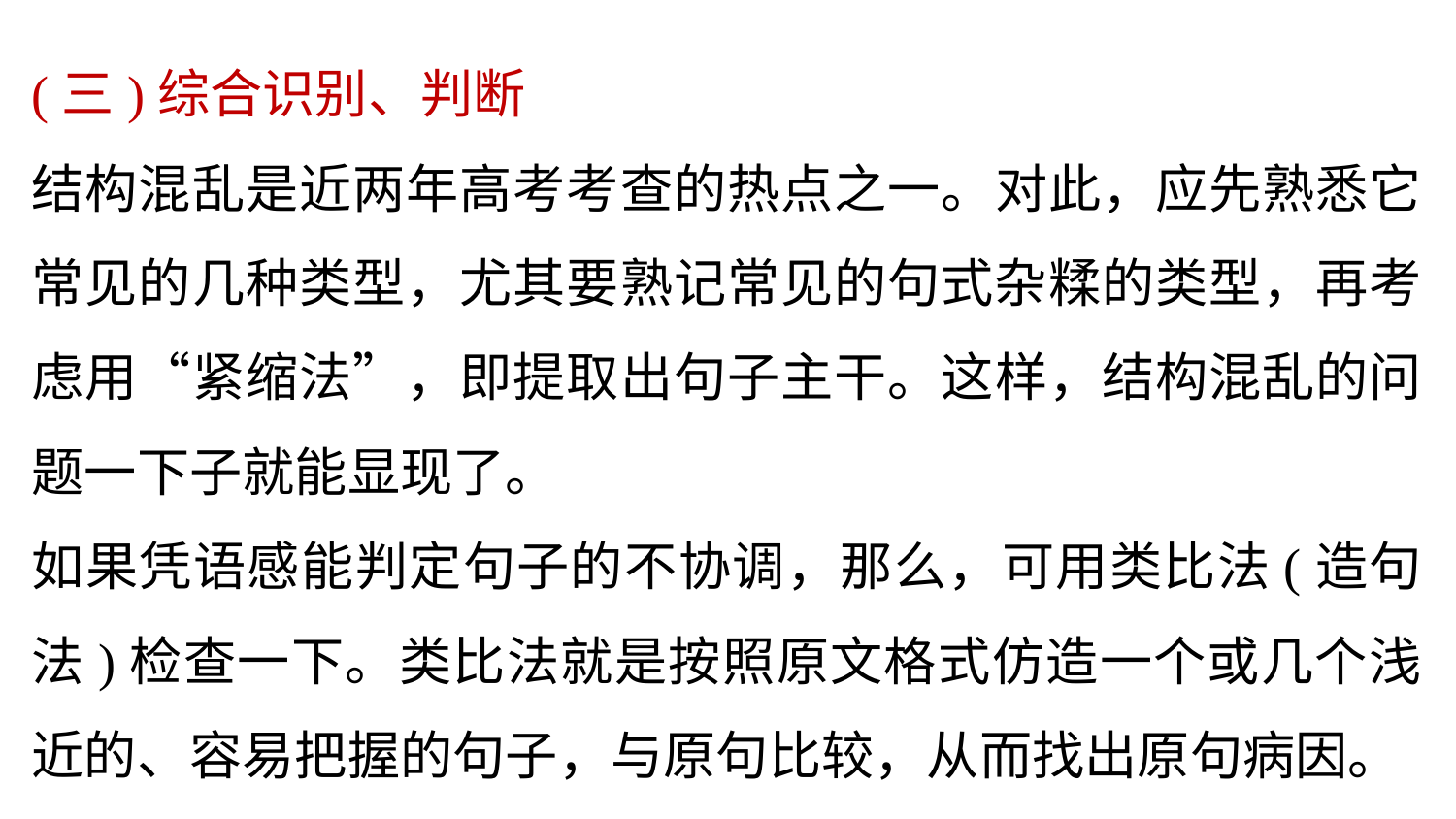

(三)综合识别、判断
结构混乱是近两年高考考查的热点之一。对此，应先熟悉它常见的几种类型，尤其要熟记常见的句式杂糅的类型，再考虑用“紧缩法”，即提取出句子主干。这样，结构混乱的问题一下子就能显现了。
如果凭语感能判定句子的不协调，那么，可用类比法(造句法)检查一下。类比法就是按照原文格式仿造一个或几个浅近的、容易把握的句子，与原句比较，从而找出原句病因。